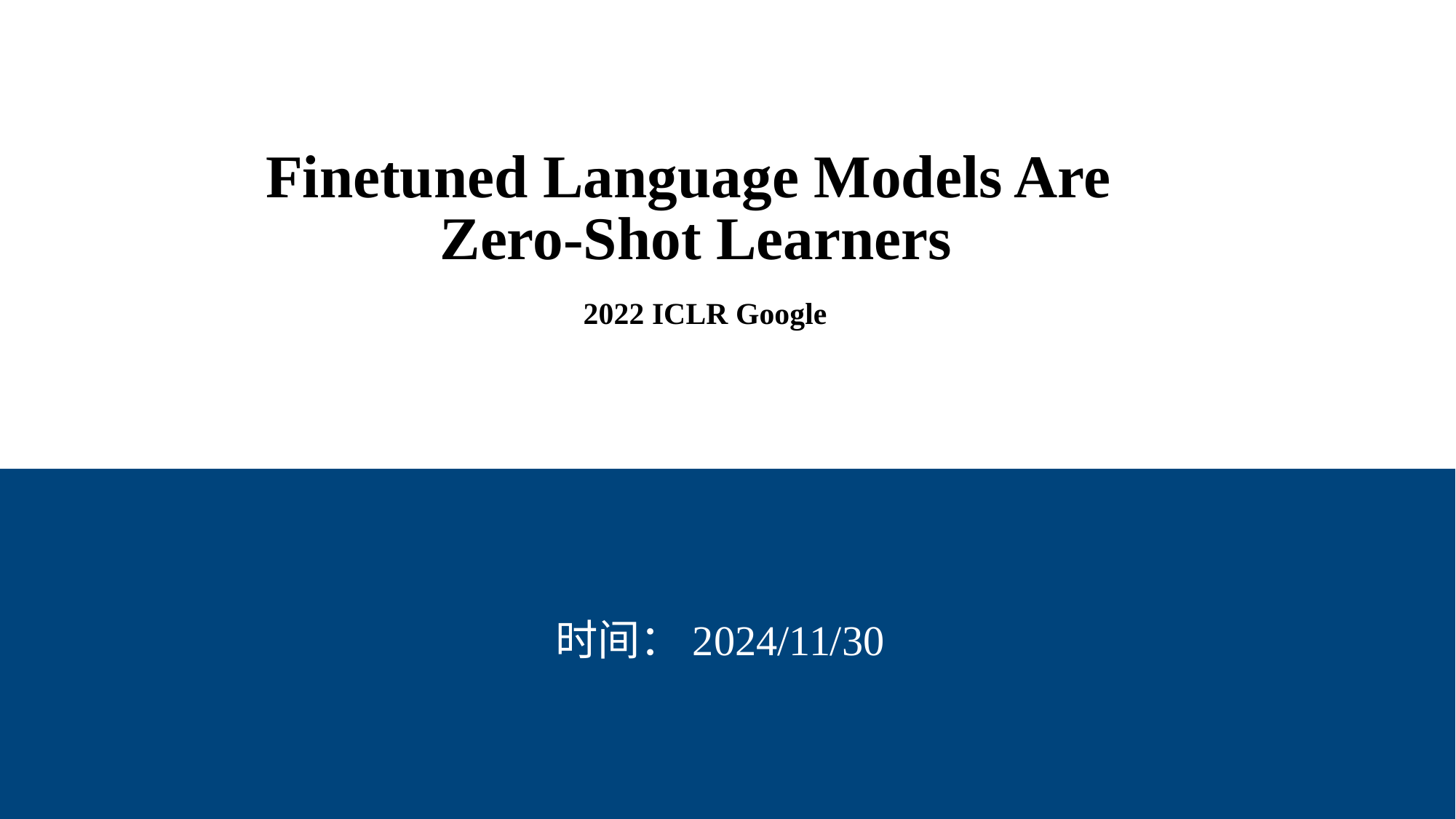

Finetuned Language Models Are
Zero-Shot Learners

2022 ICLR Google

         时间：2024/11/30